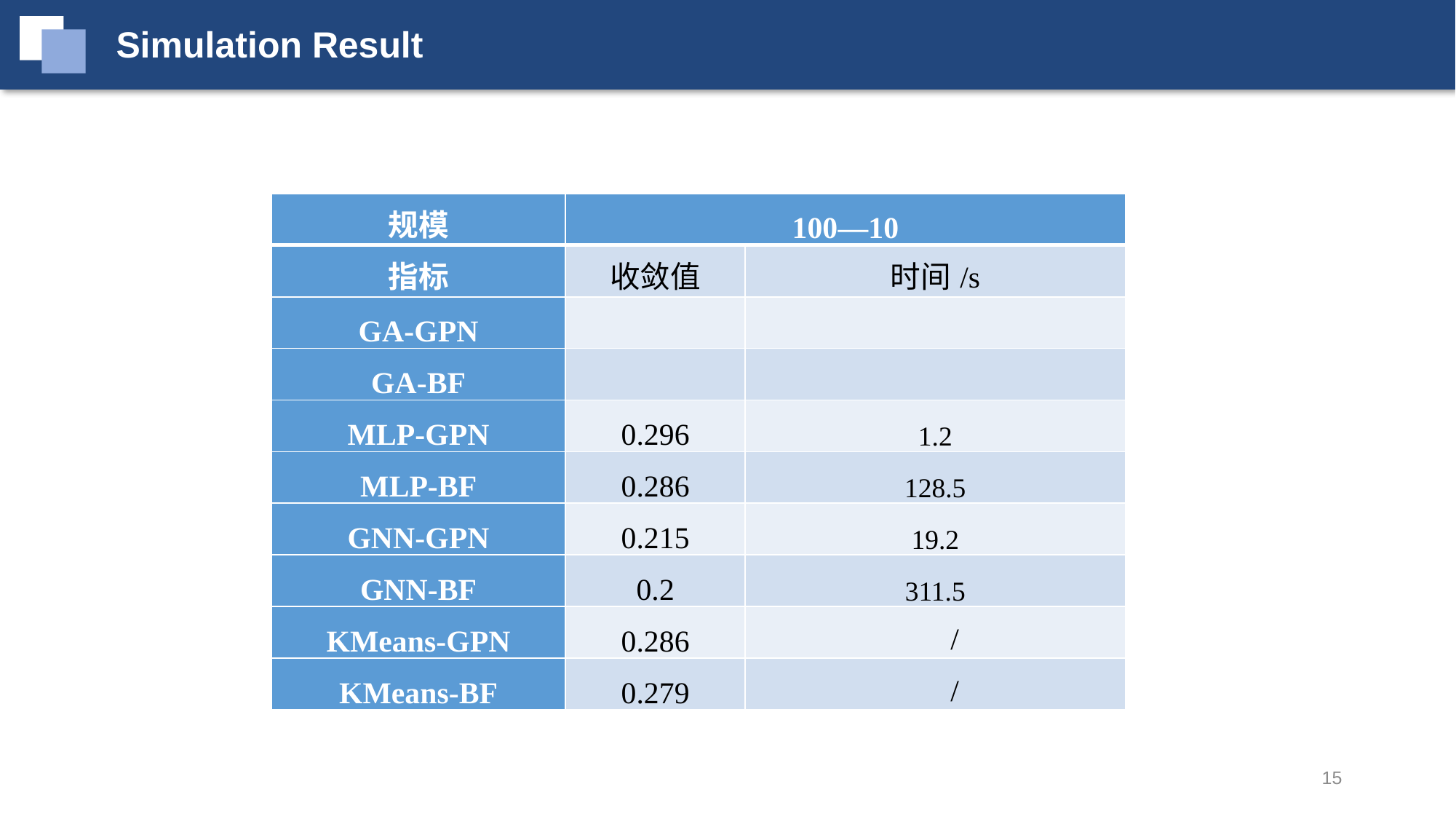

Simulation Result

| 规模 | 100—10 |  |
| --- | --- | --- |
| 指标 | 收敛值 | 时间/s |
| GA-GPN |  |  |
| GA-BF |  |  |
| MLP-GPN | 0.296 | 1.2 |
| MLP-BF | 0.286 | 128.5 |
| GNN-GPN | 0.215 | 19.2 |
| GNN-BF | 0.2 | 311.5 |
| KMeans-GPN | 0.286 | / |
| KMeans-BF | 0.279 | / |
15